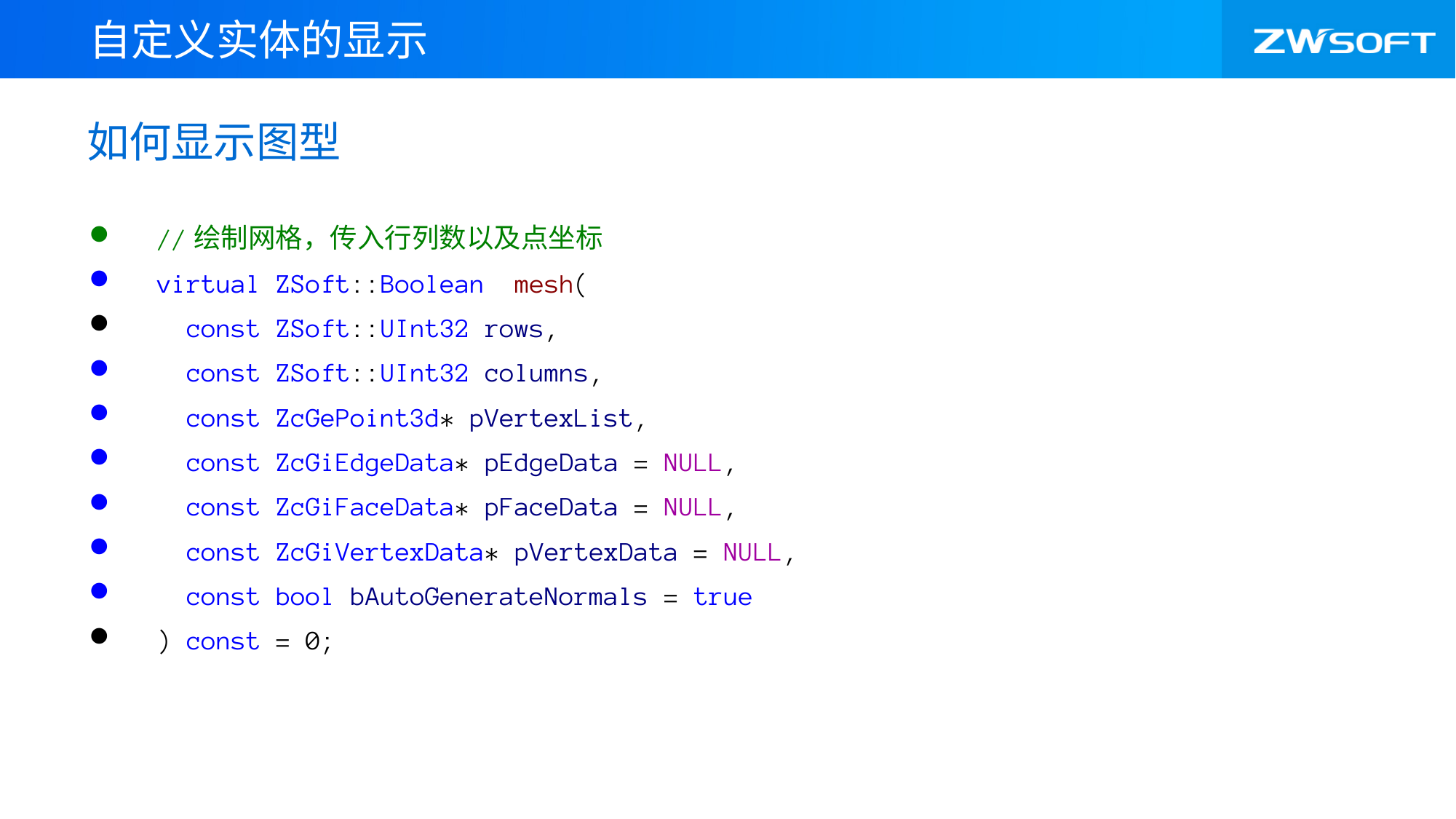

自定义实体的显示
# 如何显示图型
//绘制网格，传入行列数以及点坐标
virtual ZSoft::Boolean  mesh(
  const ZSoft::UInt32 rows,
  const ZSoft::UInt32 columns,
  const ZcGePoint3d* pVertexList,
  const ZcGiEdgeData* pEdgeData = NULL,
  const ZcGiFaceData* pFaceData = NULL,
  const ZcGiVertexData* pVertexData = NULL,
  const bool bAutoGenerateNormals = true
) const = 0;